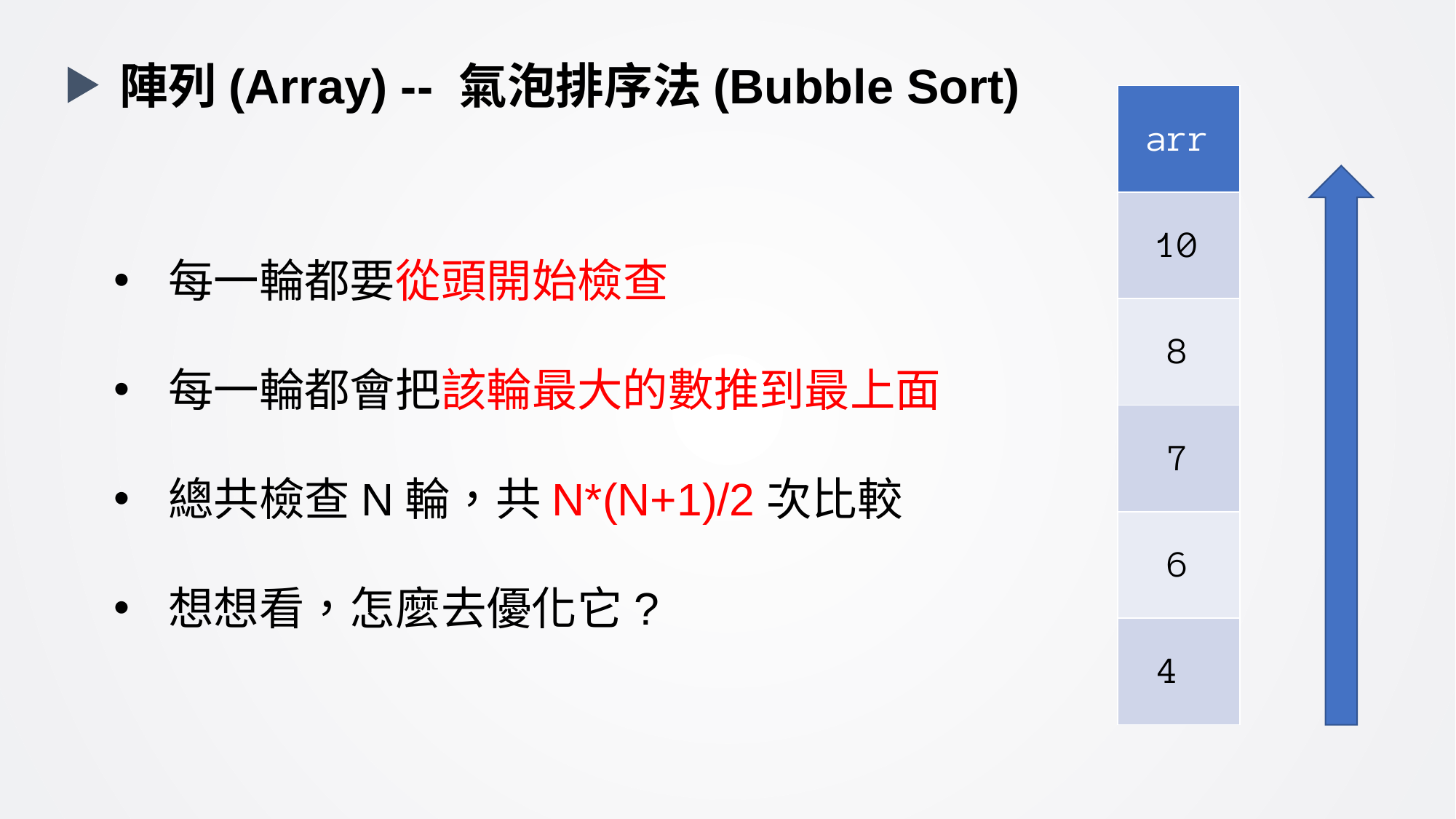

陣列(Array) -- 氣泡排序法(Bubble Sort)

| arr |
| --- |
| 10 |
| 8 |
| 7 |
| 6 |
| 4 |

每一輪都要從頭開始檢查

每一輪都會把該輪最大的數推到最上面

總共檢查N輪，共N*(N+1)/2次比較

想想看，怎麼去優化它?